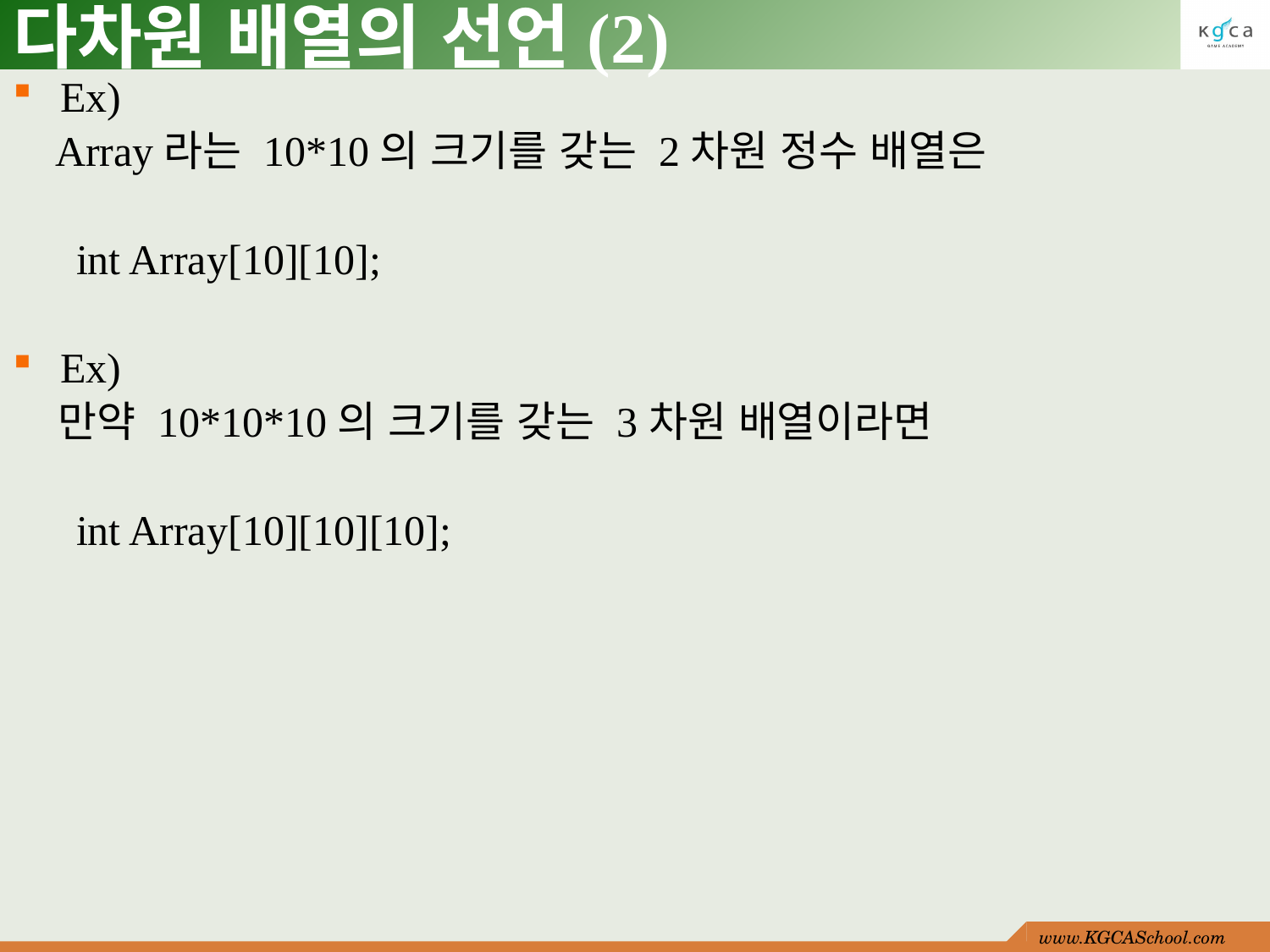

# 다차원 배열의 선언(2)
Ex)
    Array라는 10*10의 크기를 갖는 2차원 정수 배열은

int Array[10][10];

Ex)
   만약 10*10*10의 크기를 갖는 3차원 배열이라면

int Array[10][10][10];